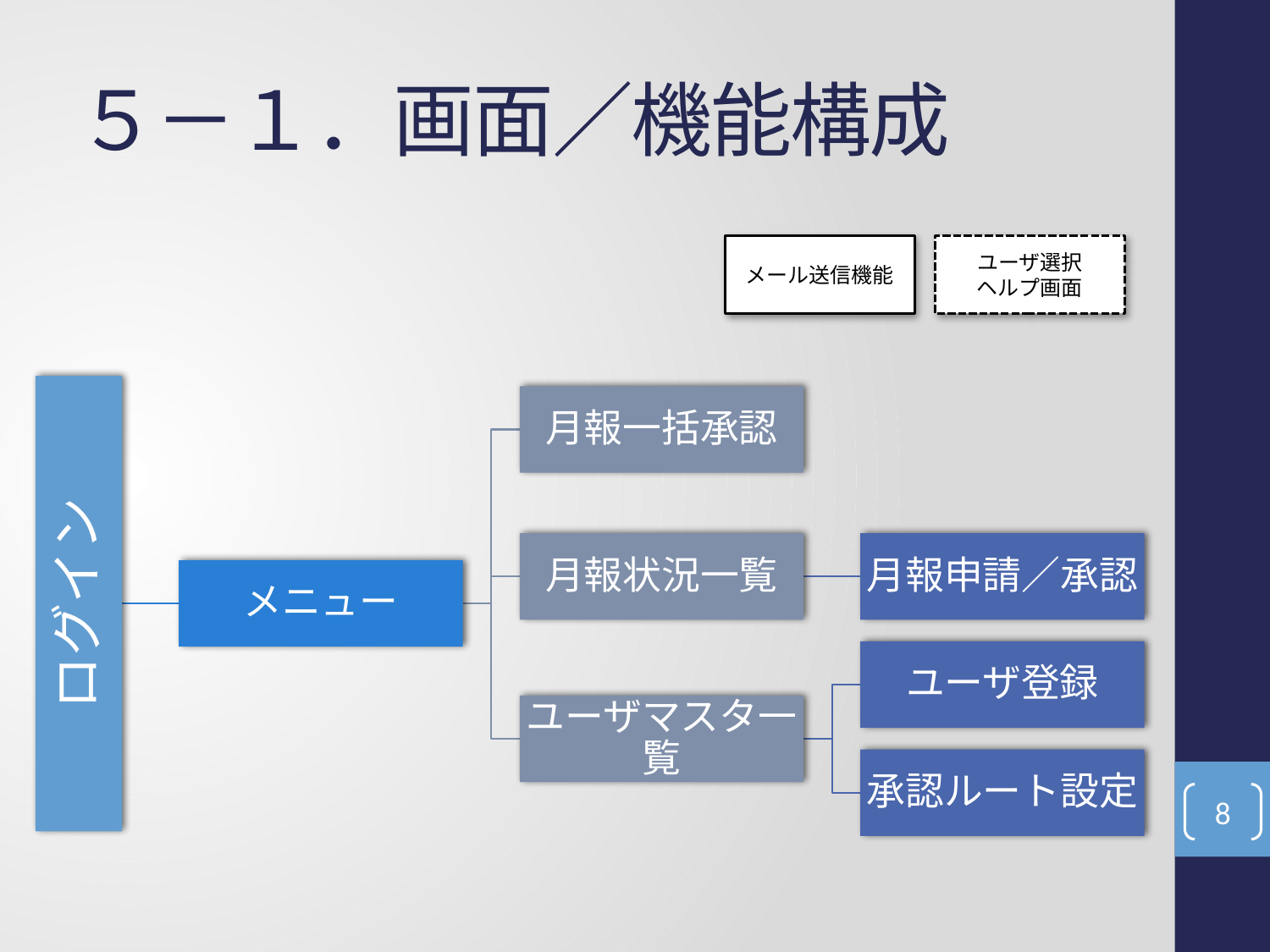

# ５－１．画面／機能構成
メール送信機能
ユーザ選択
ヘルプ画面

ログイン
メニュー
月報一括承認
月報状況一覧
月報申請／承認
ユーザマスタ一覧
ユーザ登録
承認ルート設定
8